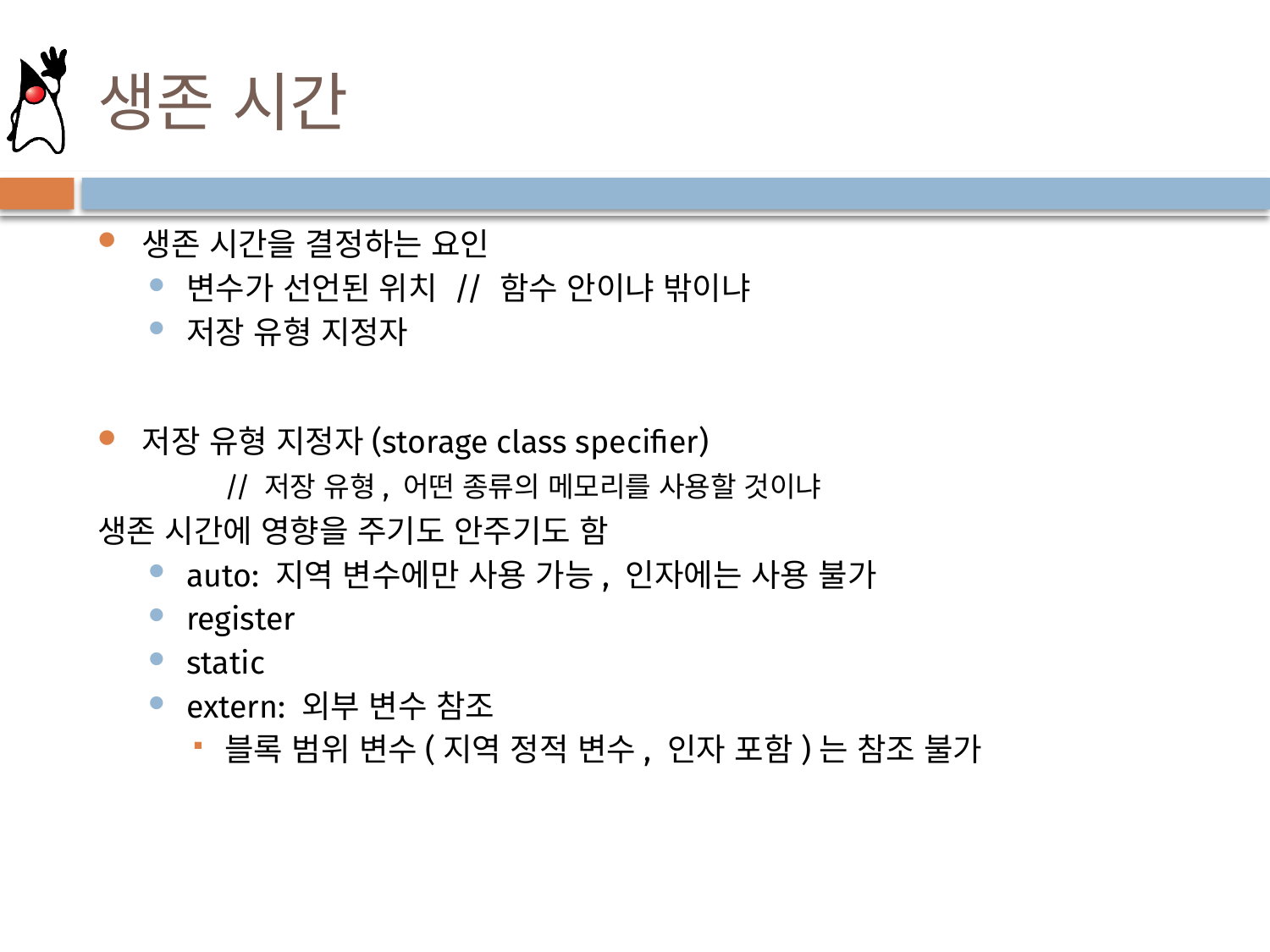

# 생존 시간
생존 시간을 결정하는 요인
변수가 선언된 위치 // 함수 안이냐 밖이냐
저장 유형 지정자

저장 유형 지정자(storage class specifier)
	// 저장 유형, 어떤 종류의 메모리를 사용할 것이냐
생존 시간에 영향을 주기도 안주기도 함
auto: 지역 변수에만 사용 가능, 인자에는 사용 불가
register
static
extern: 외부 변수 참조
블록 범위 변수(지역 정적 변수, 인자 포함)는 참조 불가